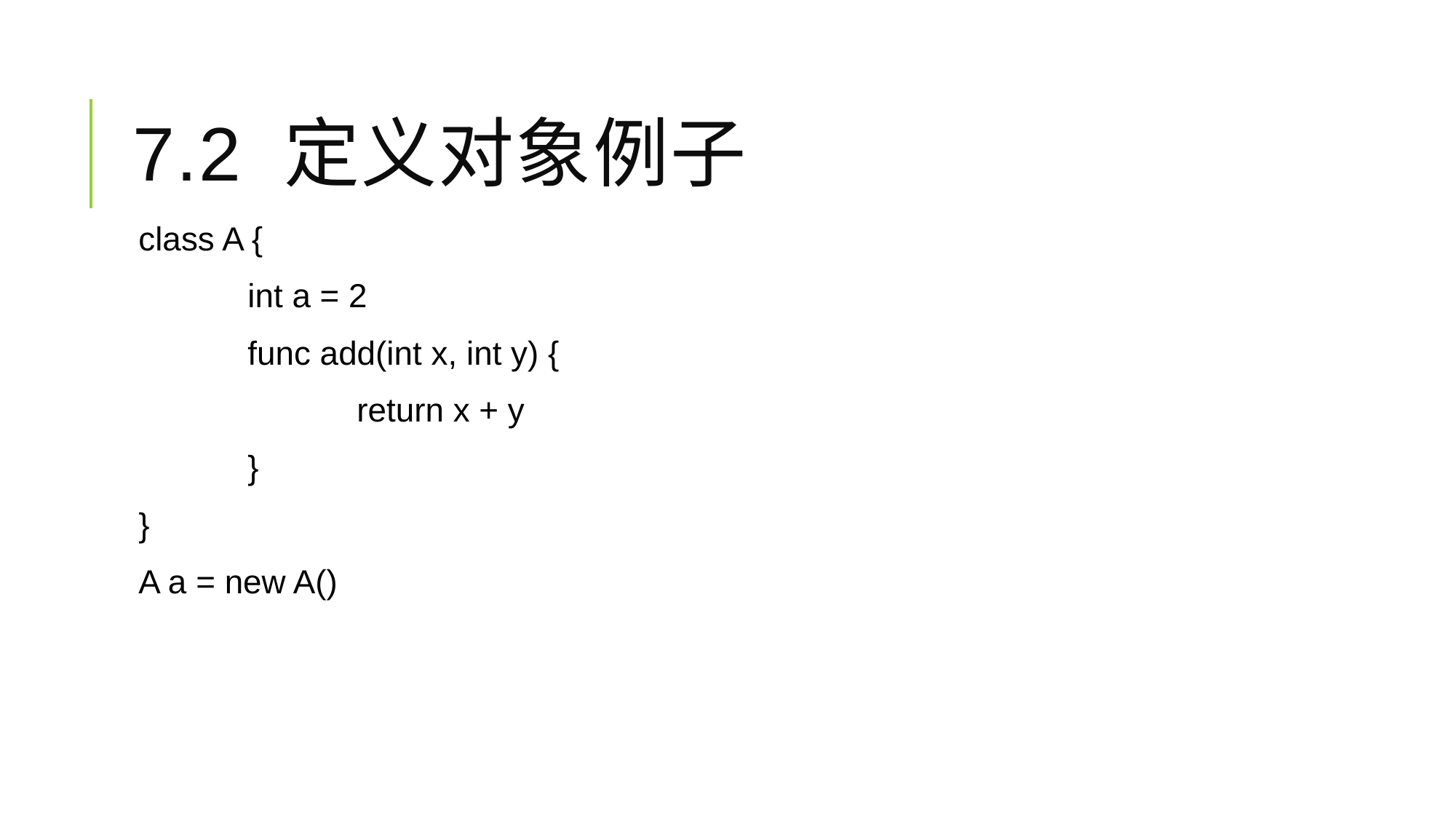

# 7.2 定义对象例子
class A {
	int a = 2
	func add(int x, int y) {
		return x + y
	}
}
A a = new A()